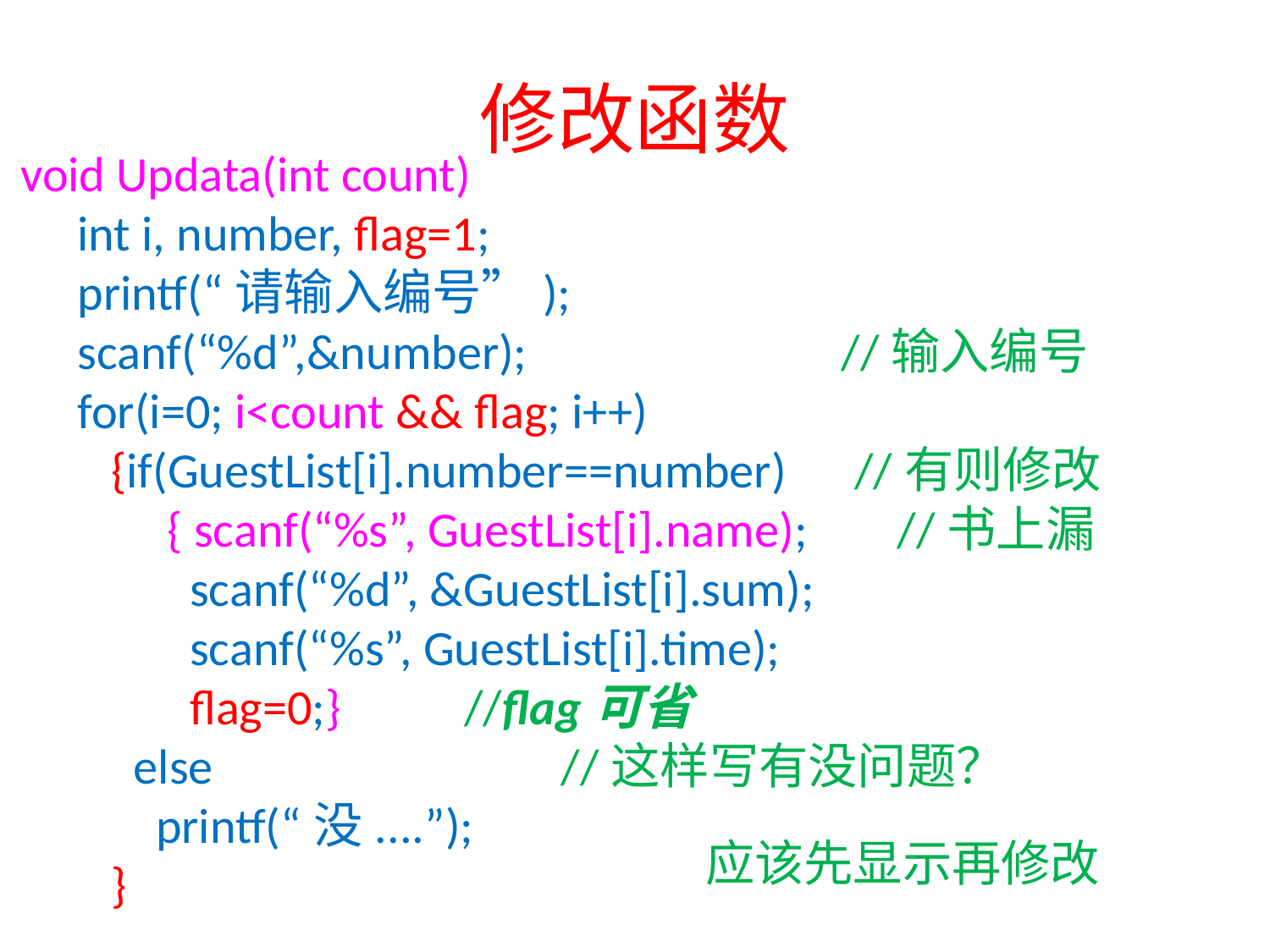

# 修改函数
void Updata(int count)
int i, number, flag=1;
printf(“请输入编号”);
scanf(“%d”,&number);                            //输入编号
for(i=0; i<count && flag; i++)
   {if(GuestList[i].number==number)      //有则修改
        { scanf(“%s”, GuestList[i].name);        //书上漏
          scanf(“%d”, &GuestList[i].sum);
          scanf(“%s”, GuestList[i].time);
          flag=0;}           //flag可省
     else                               //这样写有没问题？
       printf(“没....”);
   }
应该先显示再修改
8